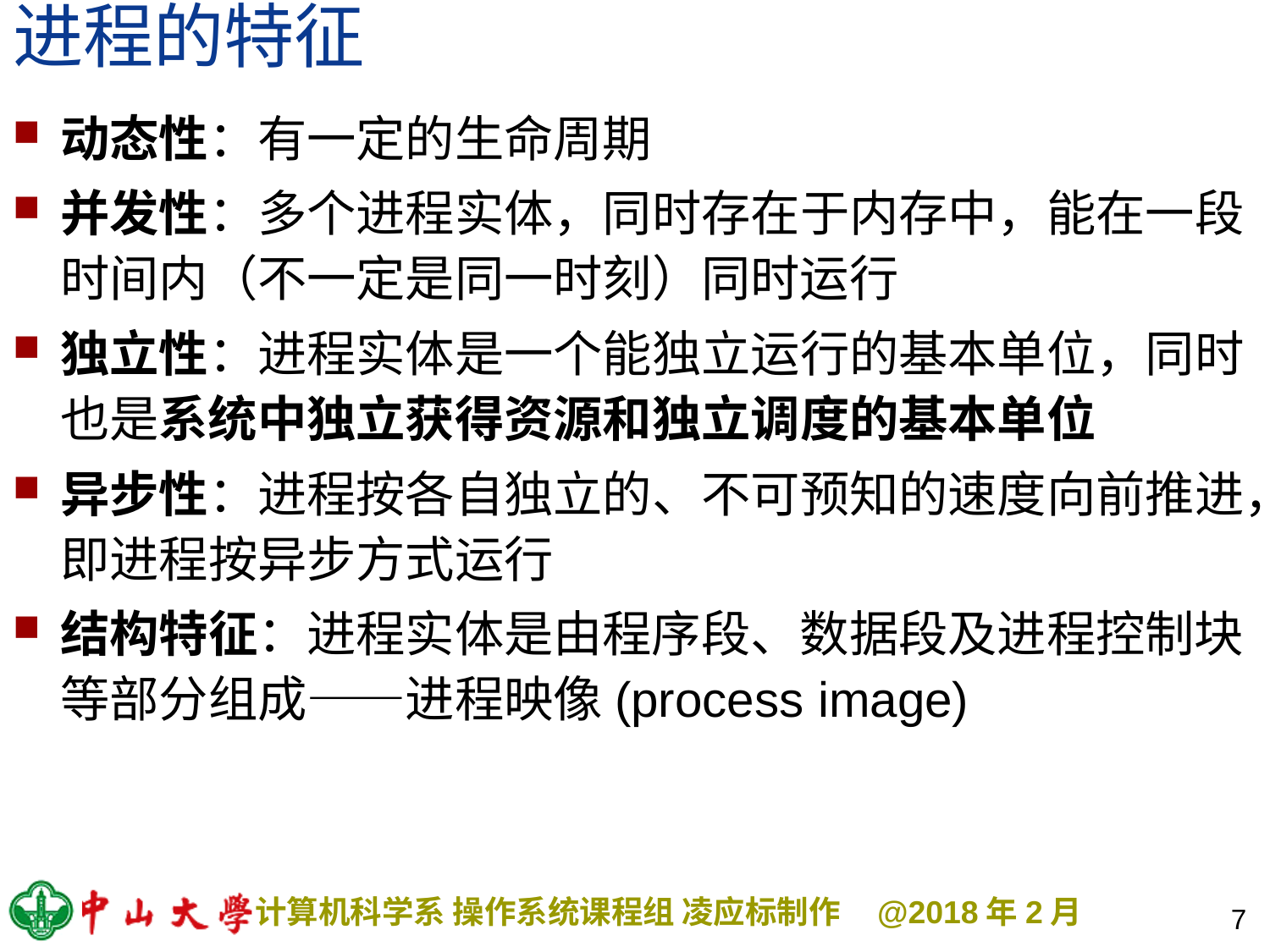

# 进程的特征
动态性：有一定的生命周期
并发性：多个进程实体，同时存在于内存中，能在一段时间内（不一定是同一时刻）同时运行
独立性：进程实体是一个能独立运行的基本单位，同时也是系统中独立获得资源和独立调度的基本单位
异步性：进程按各自独立的、不可预知的速度向前推进，即进程按异步方式运行
结构特征：进程实体是由程序段、数据段及进程控制块等部分组成——进程映像(process image)
7